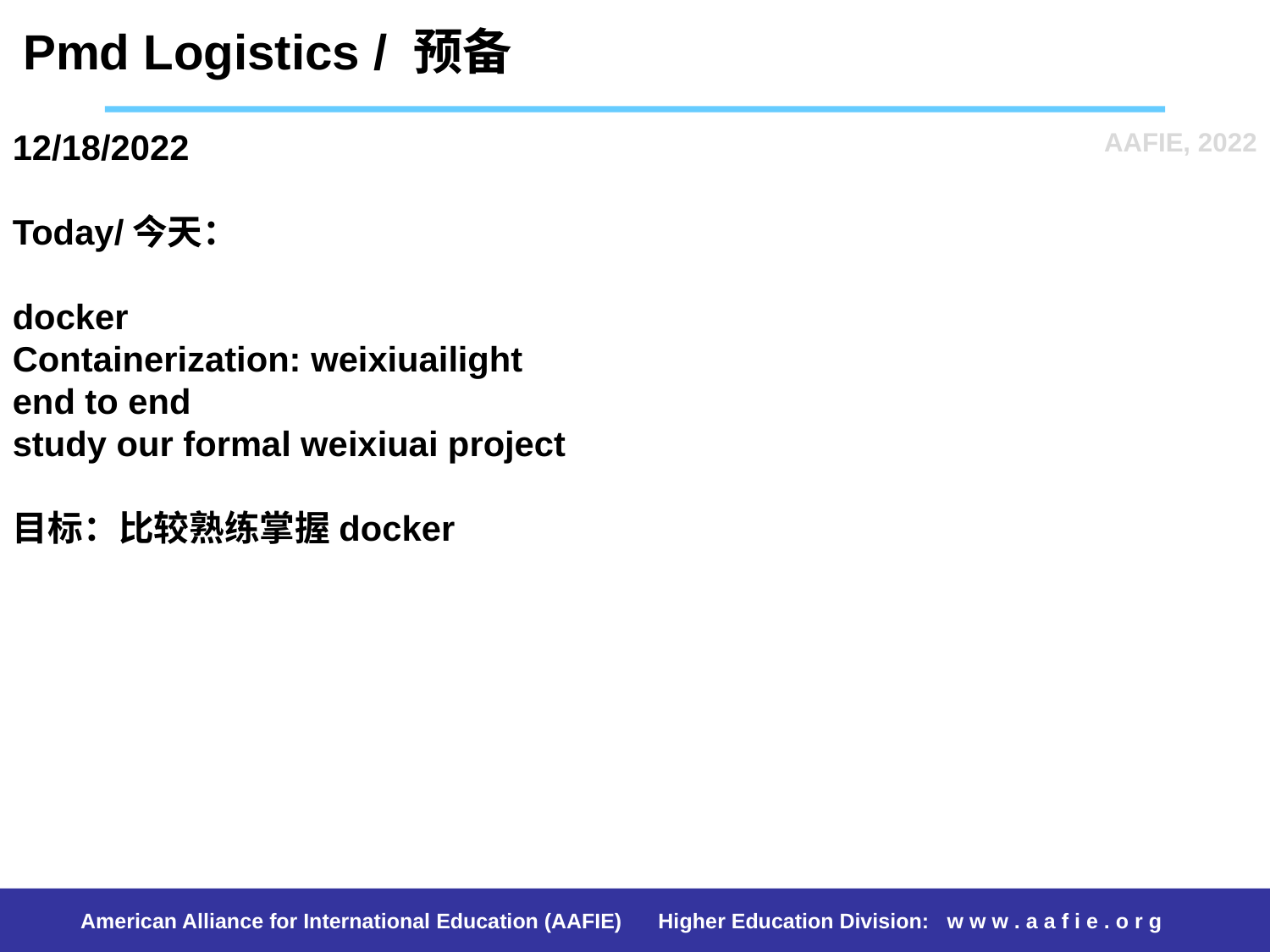

Pmd Logistics / 预备
# 12/18/2022 Today/今天： docker Containerization: weixiuailight end to end study our formal weixiuai project 目标：比较熟练掌握docker
AAFIE, 2022